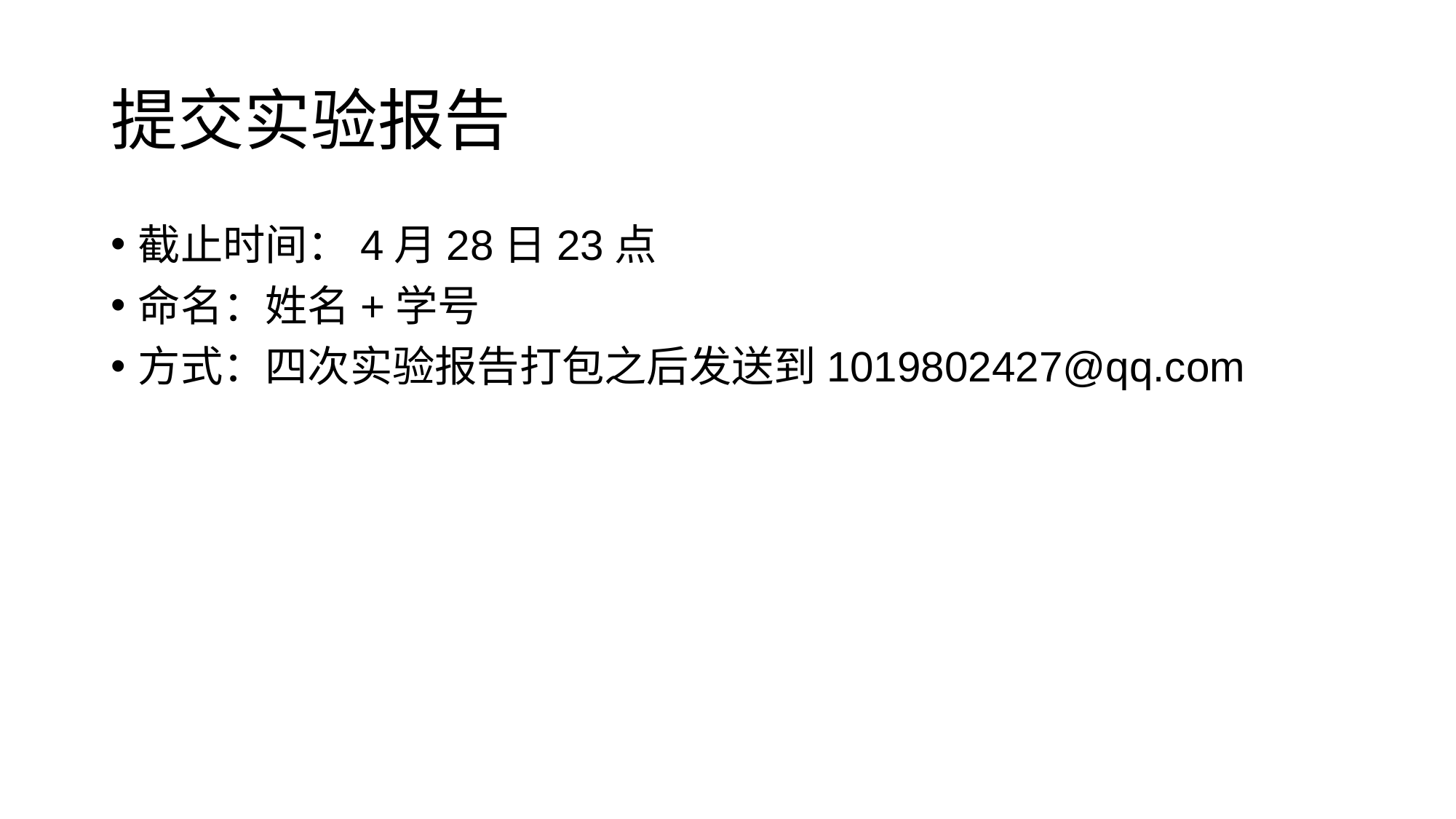

# 提交实验报告

截止时间：4月28日23点
命名：姓名+学号
方式：四次实验报告打包之后发送到1019802427@qq.com